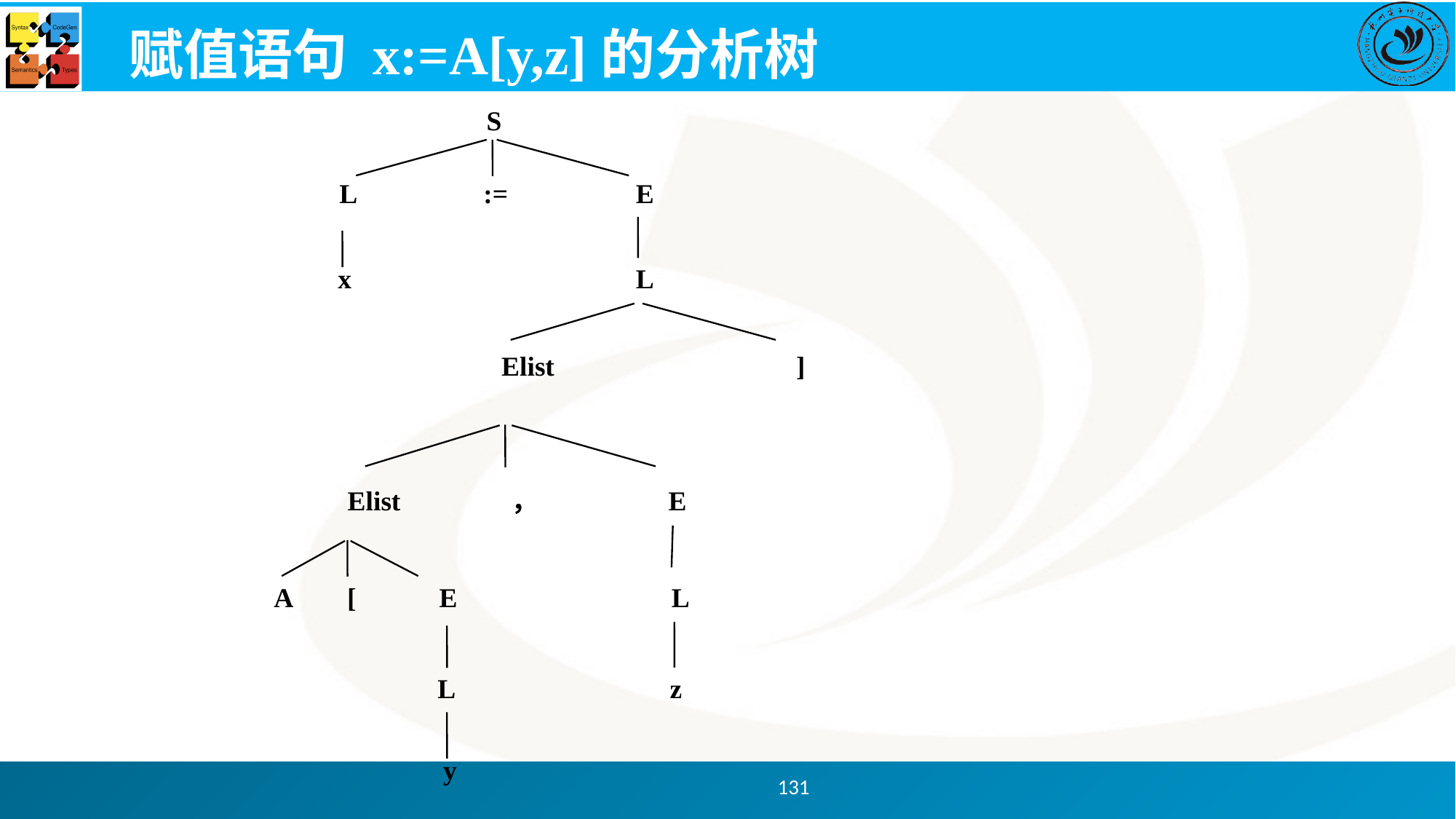

# 赋值语句 x:=A[y,z]的分析树
S

L
:=
 E

x
 L

Elist                                   ]

Elist               ，                    E

A        [            E                               L

  z

L

 y
131